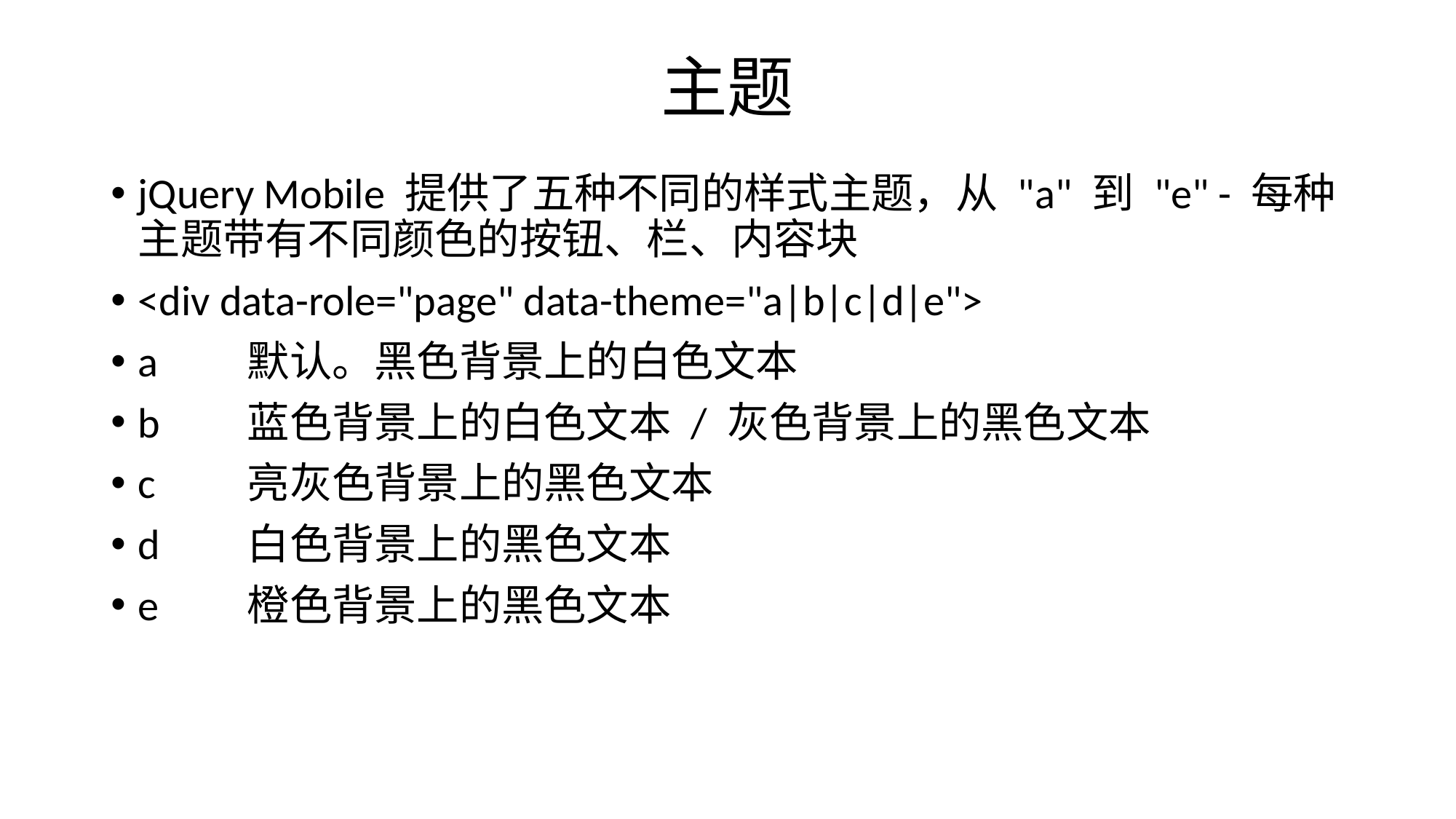

# 主题
jQuery Mobile 提供了五种不同的样式主题，从 "a" 到 "e" - 每种主题带有不同颜色的按钮、栏、内容块
<div data-role="page" data-theme="a|b|c|d|e">
a 	默认。黑色背景上的白色文本
b 	蓝色背景上的白色文本 / 灰色背景上的黑色文本
c 	亮灰色背景上的黑色文本
d 	白色背景上的黑色文本
e 	橙色背景上的黑色文本